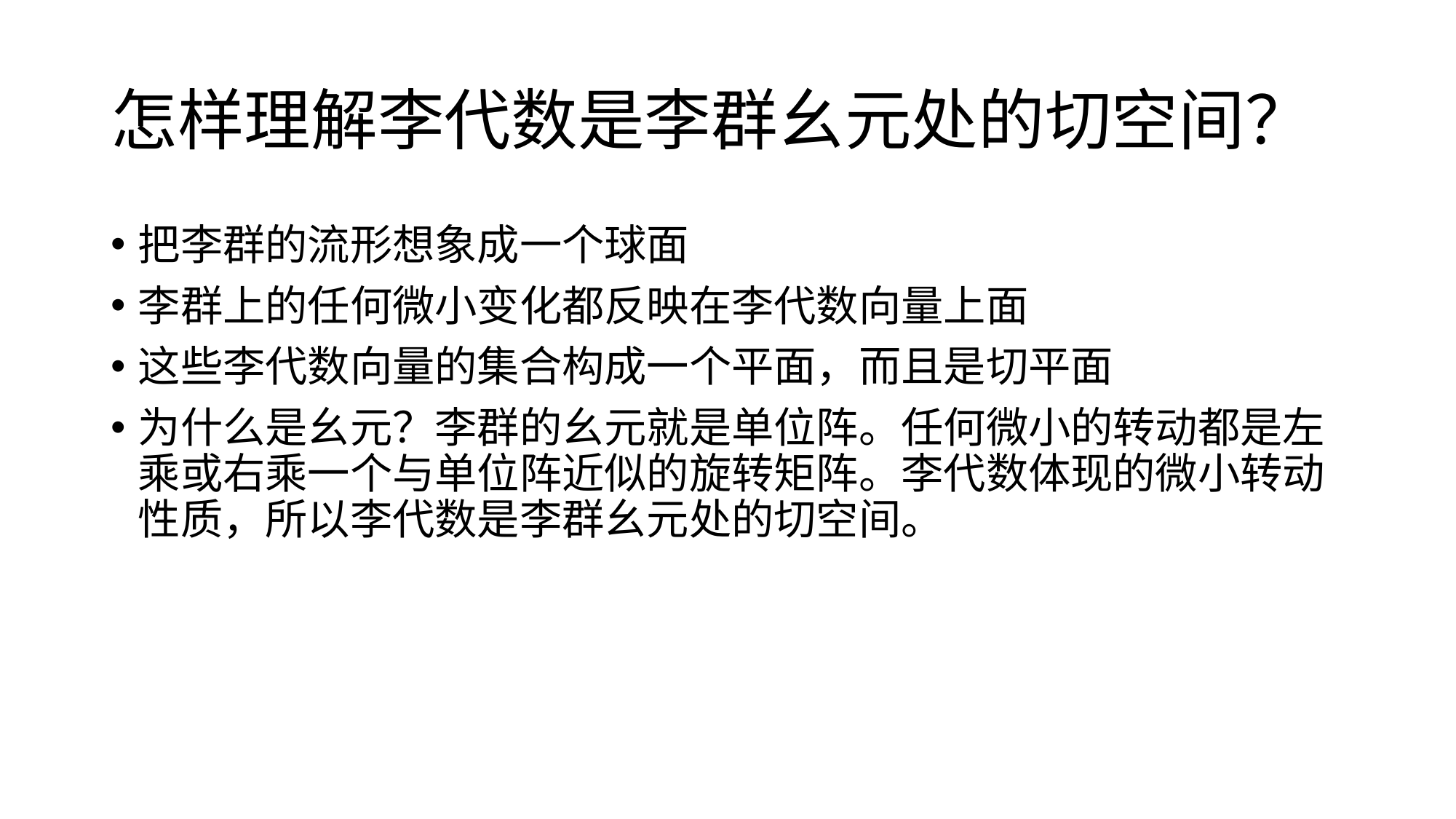

# 怎样理解李代数是李群幺元处的切空间？
把李群的流形想象成一个球面
李群上的任何微小变化都反映在李代数向量上面
这些李代数向量的集合构成一个平面，而且是切平面
为什么是幺元？李群的幺元就是单位阵。任何微小的转动都是左乘或右乘一个与单位阵近似的旋转矩阵。李代数体现的微小转动性质，所以李代数是李群幺元处的切空间。